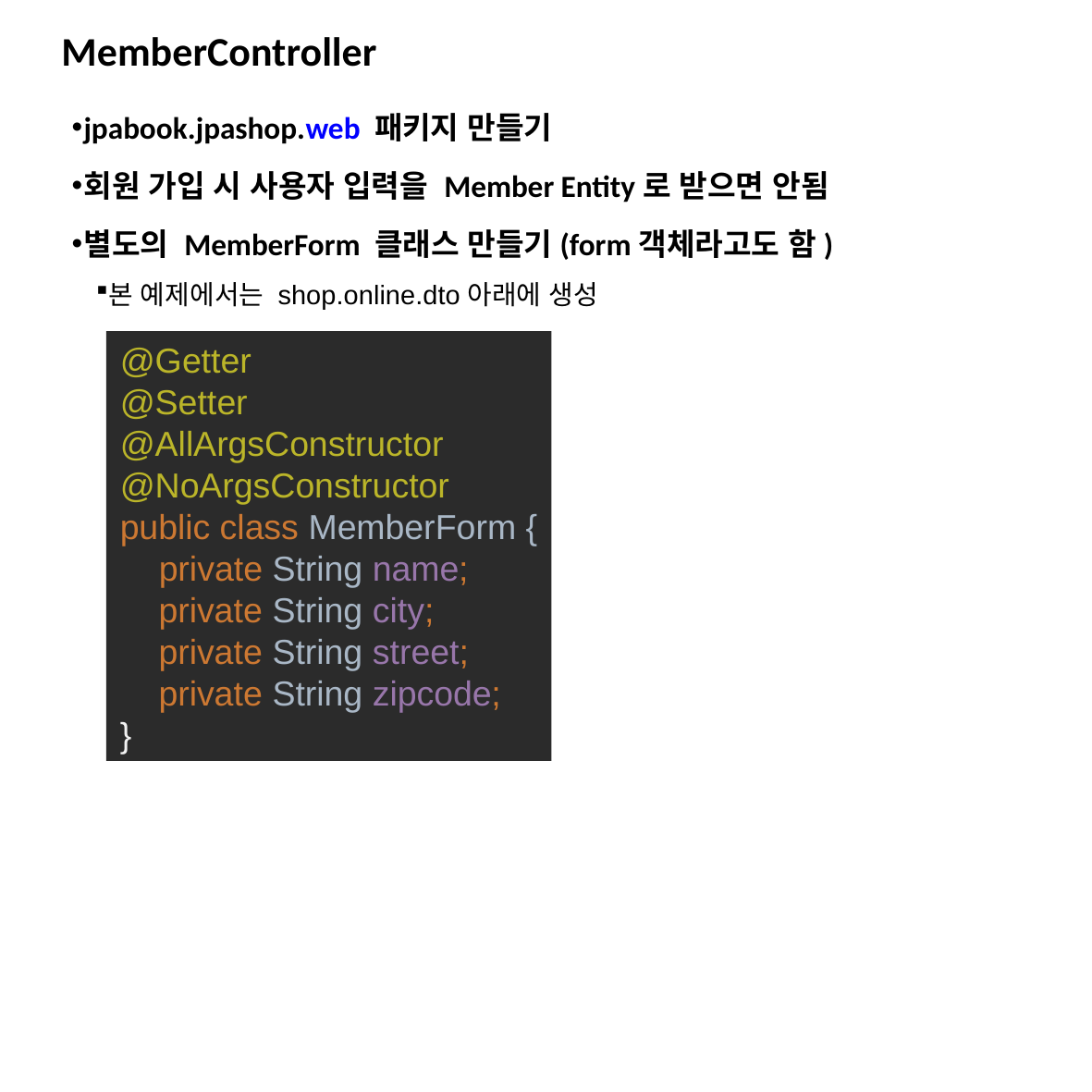

# MemberController
jpabook.jpashop.web 패키지 만들기
회원 가입 시 사용자 입력을 Member Entity로 받으면 안됨
별도의 MemberForm 클래스 만들기(form객체라고도 함)
본 예제에서는 shop.online.dto아래에 생성

@Getter
@Setter
@AllArgsConstructor
@NoArgsConstructor
public class MemberForm {
    private String name;
    private String city;
    private String street;
    private String zipcode;
}